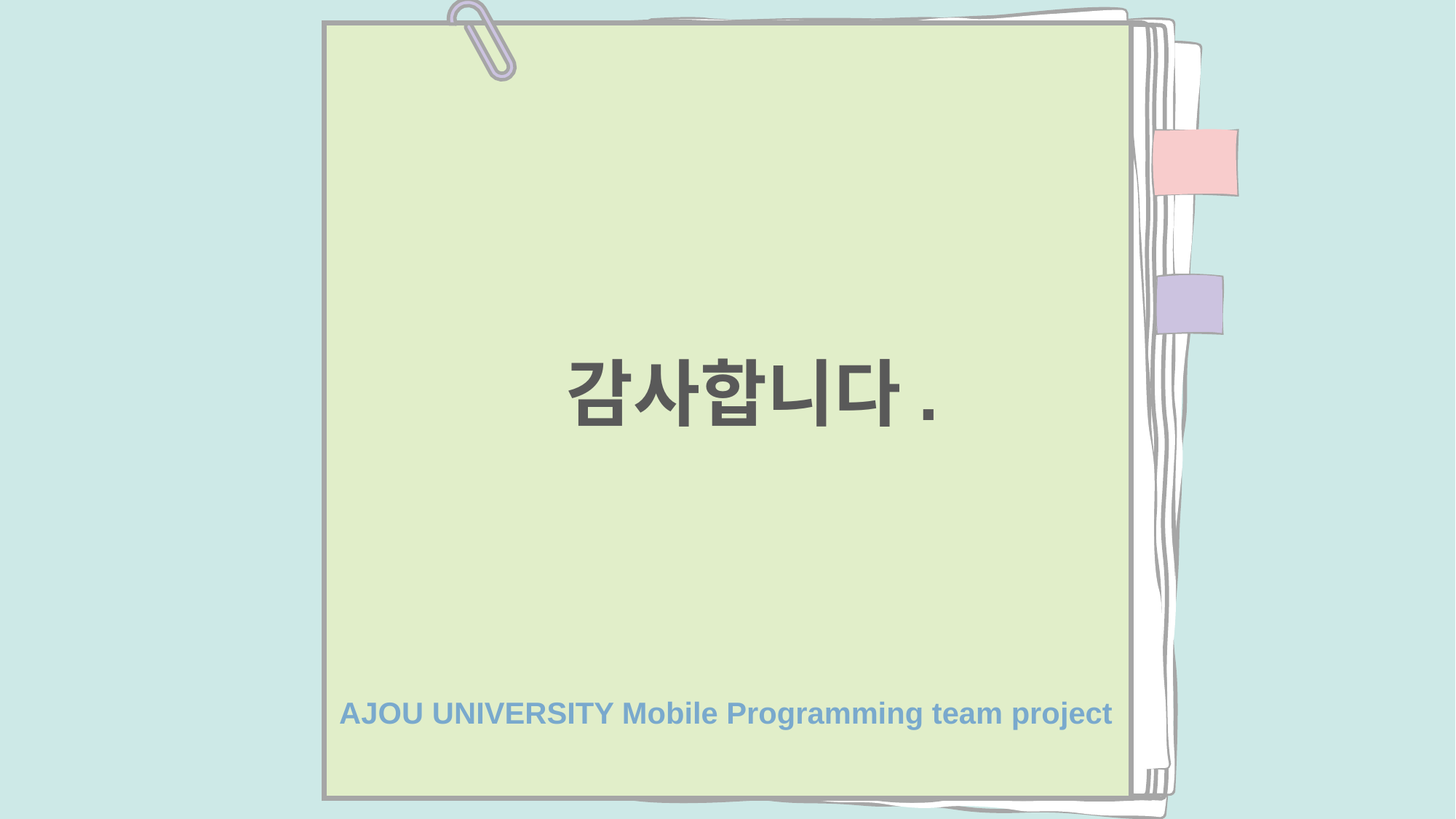

감사합니다.
AJOU UNIVERSITY Mobile Programming team project